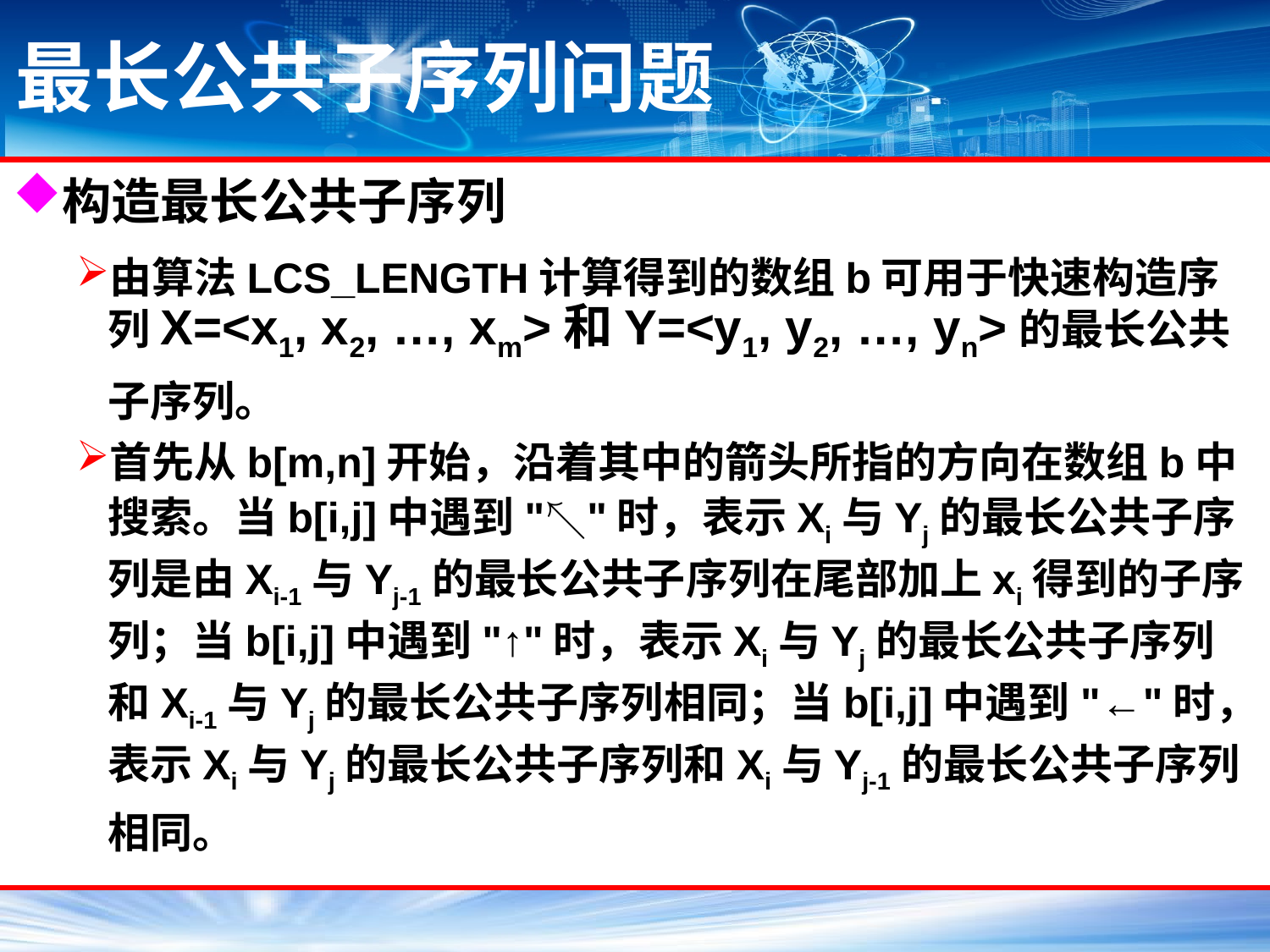

# 最长公共子序列问题
构造最长公共子序列
由算法LCS_LENGTH计算得到的数组b可用于快速构造序列X=<x1, x2, …, xm>和Y=<y1, y2, …, yn>的最长公共子序列。
首先从b[m,n]开始，沿着其中的箭头所指的方向在数组b中搜索。当b[i,j]中遇到"↖"时，表示Xi与Yj的最长公共子序列是由Xi-1与Yj-1的最长公共子序列在尾部加上xi得到的子序列；当b[i,j]中遇到"↑"时，表示Xi与Yj的最长公共子序列和Xi-1与Yj的最长公共子序列相同；当b[i,j]中遇到"←"时，表示Xi与Yj的最长公共子序列和Xi与Yj-1的最长公共子序列相同。